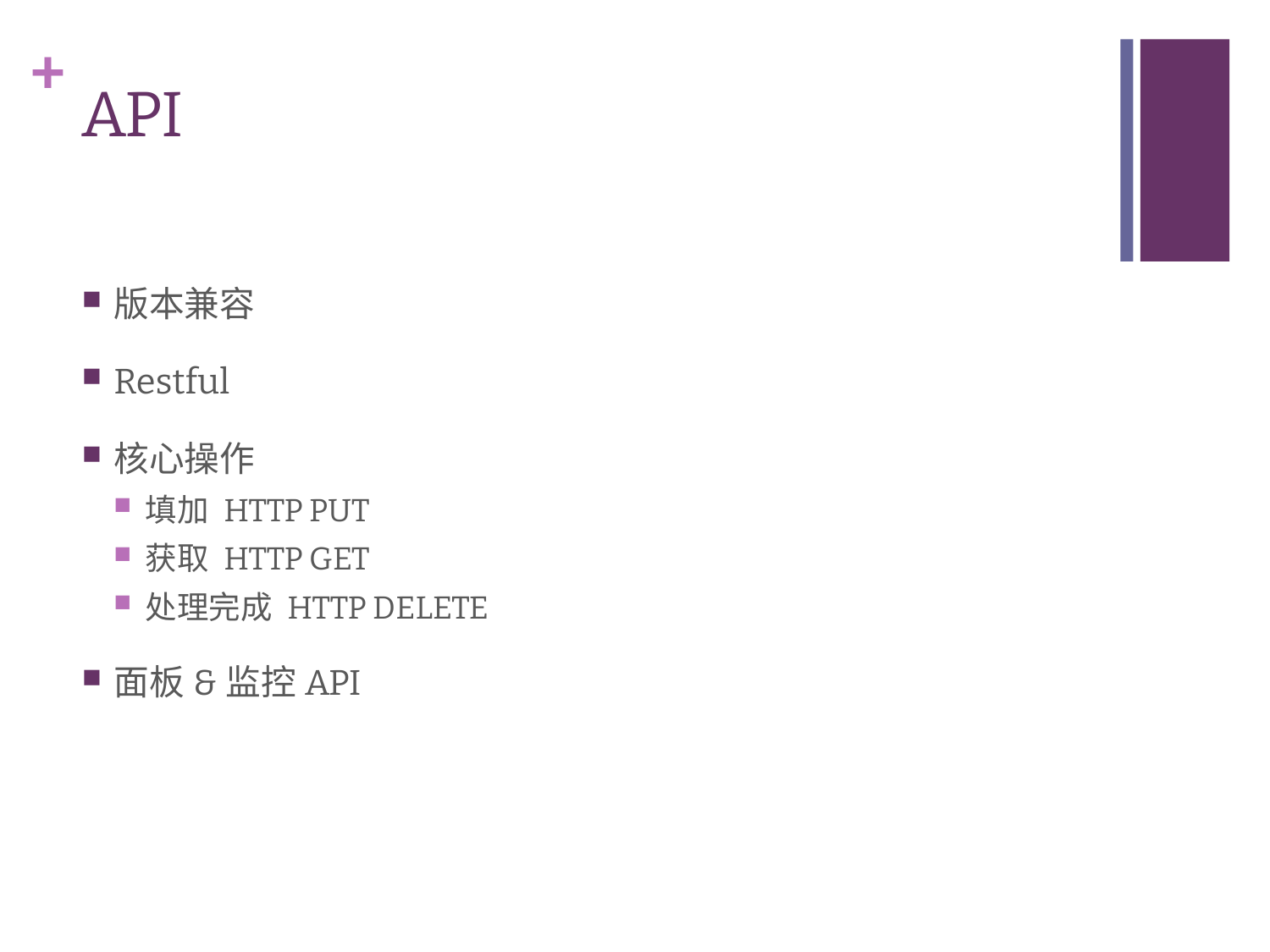

# API
版本兼容
Restful
核心操作
填加 HTTP PUT
获取 HTTP GET
处理完成 HTTP DELETE
面板&监控API